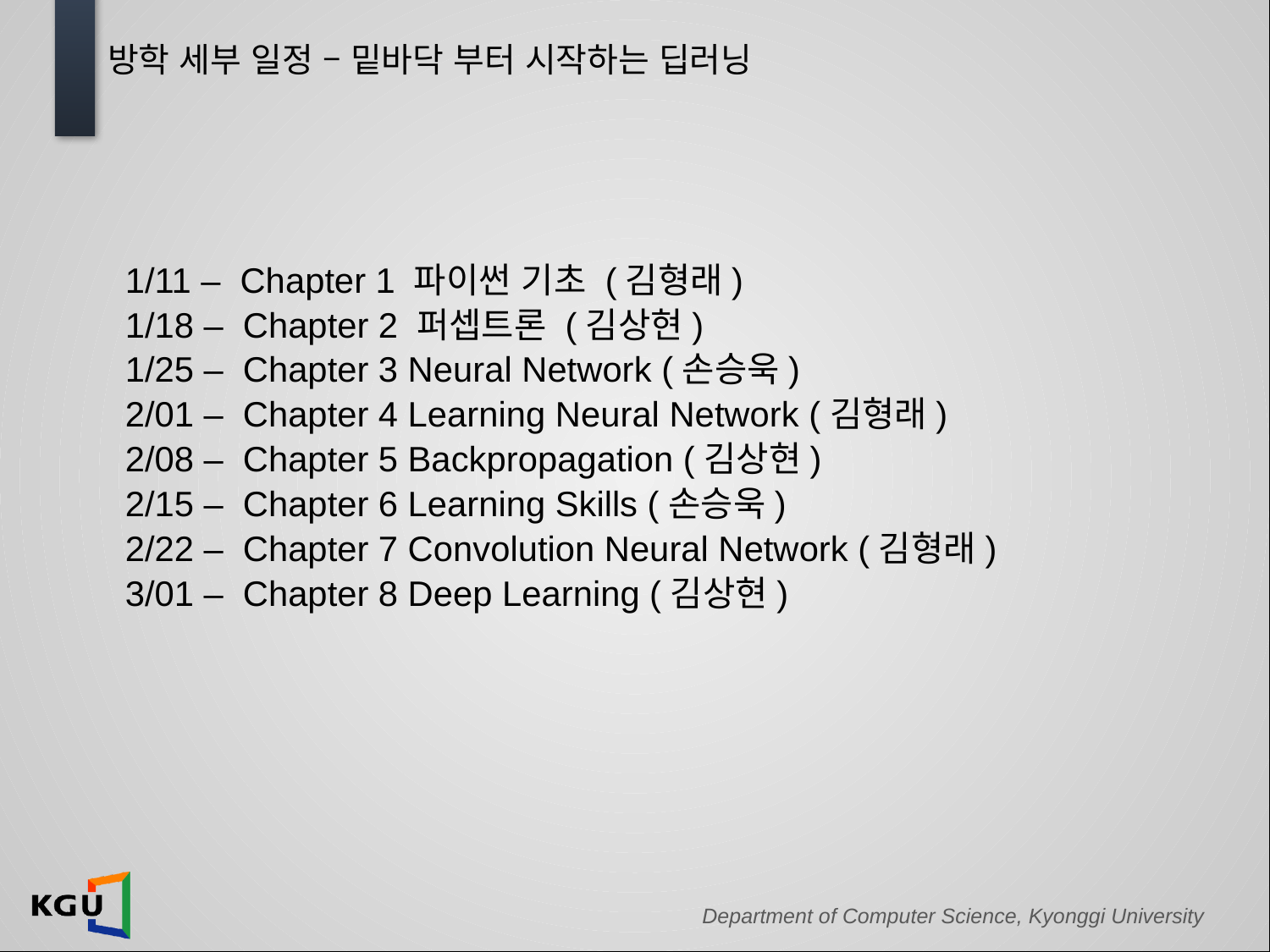

# 방학 세부 일정 – 밑바닥 부터 시작하는 딥러닝

1/11 –  Chapter 1 파이썬 기초 (김형래)
1/18 –  Chapter 2 퍼셉트론 (김상현)
1/25 –  Chapter 3 Neural Network (손승욱)
2/01 –  Chapter 4 Learning Neural Network (김형래)
2/08 –  Chapter 5 Backpropagation (김상현)
2/15 –  Chapter 6 Learning Skills (손승욱)
2/22 –  Chapter 7 Convolution Neural Network (김형래)
3/01 –  Chapter 8 Deep Learning (김상현)